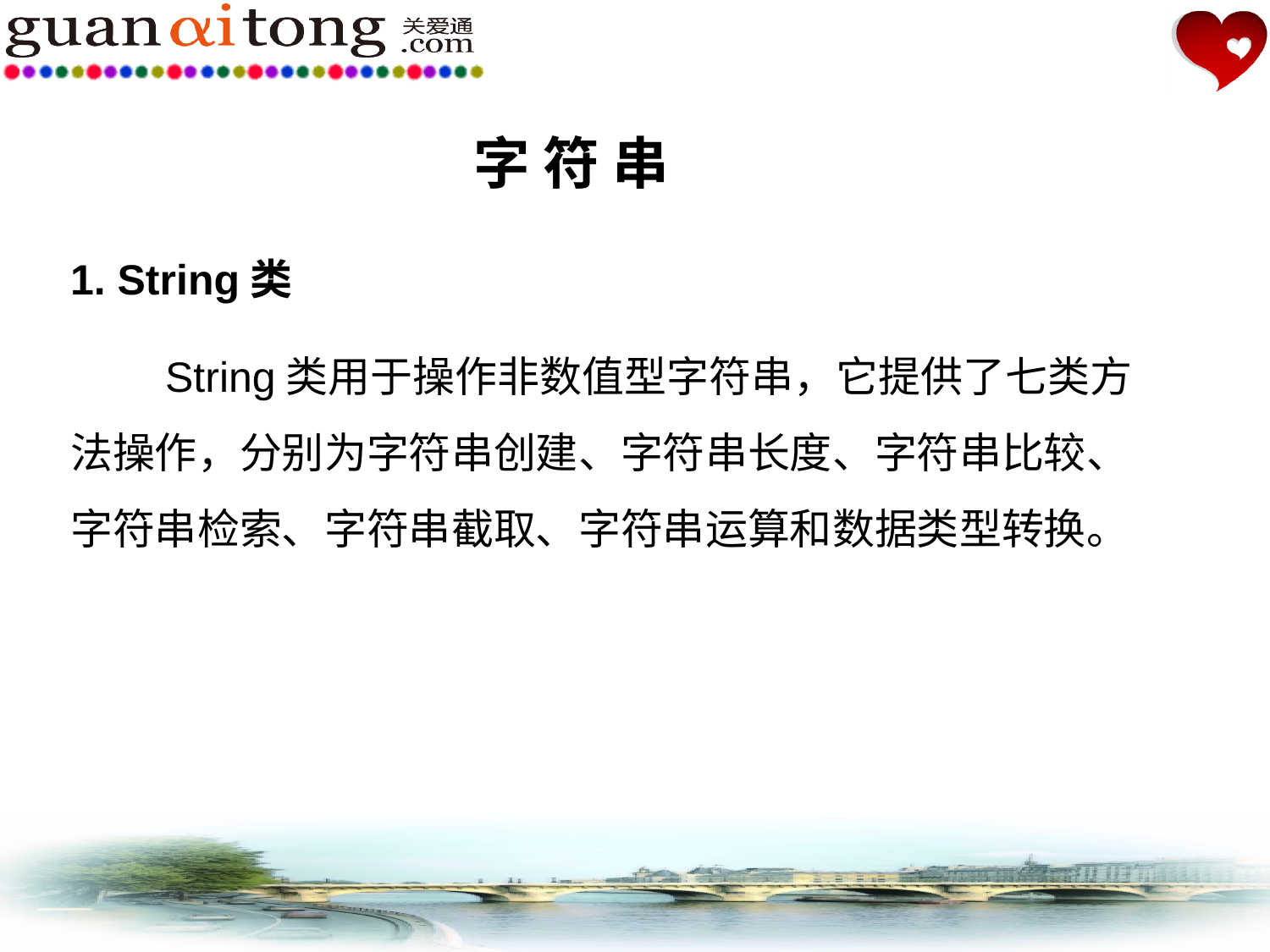

字 符 串
1. String类
        String类用于操作非数值型字符串，它提供了七类方法操作，分别为字符串创建、字符串长度、字符串比较、字符串检索、字符串截取、字符串运算和数据类型转换。